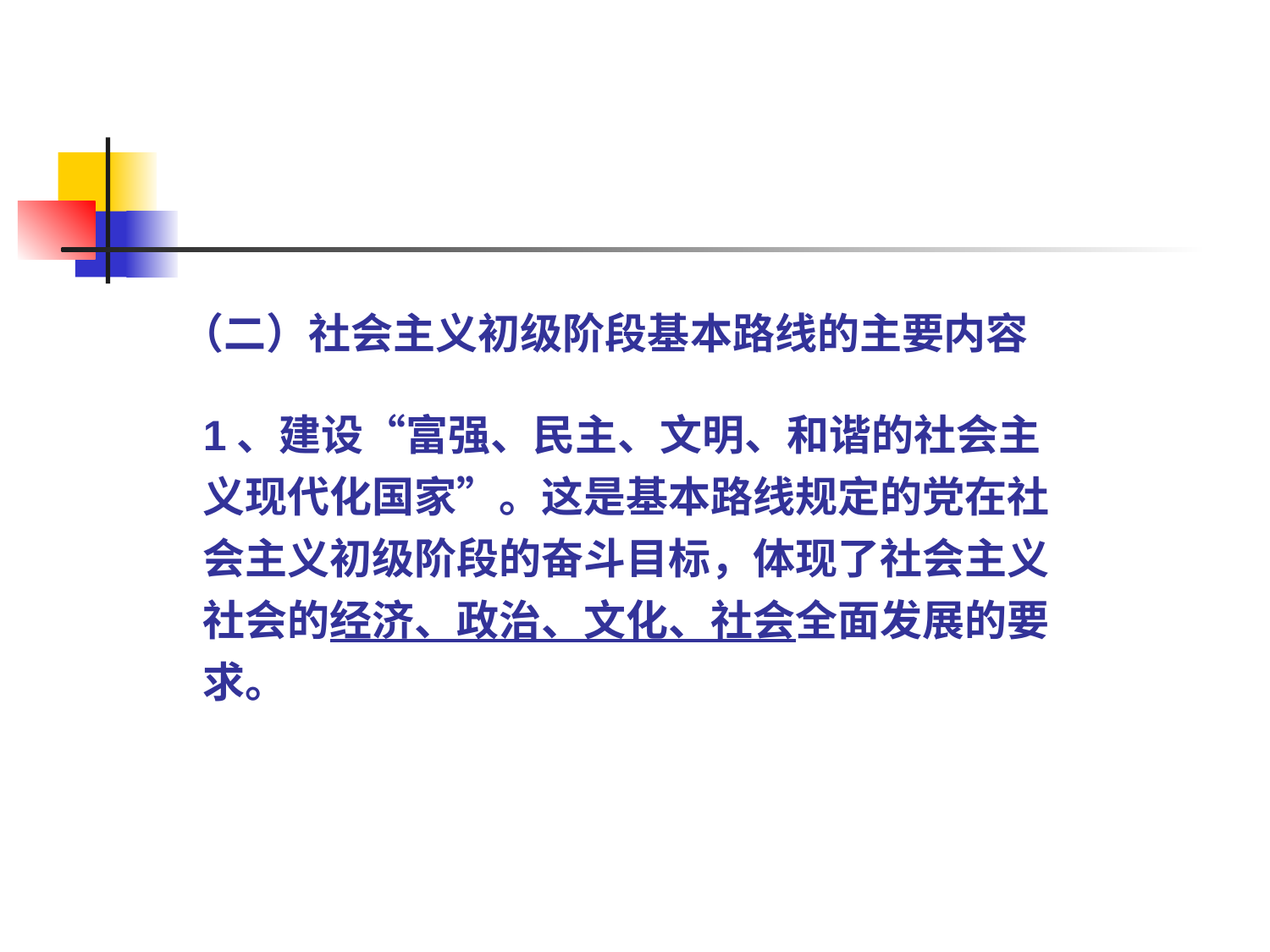

（二）社会主义初级阶段基本路线的主要内容
1、建设“富强、民主、文明、和谐的社会主义现代化国家”。这是基本路线规定的党在社会主义初级阶段的奋斗目标，体现了社会主义社会的经济、政治、文化、社会全面发展的要求。